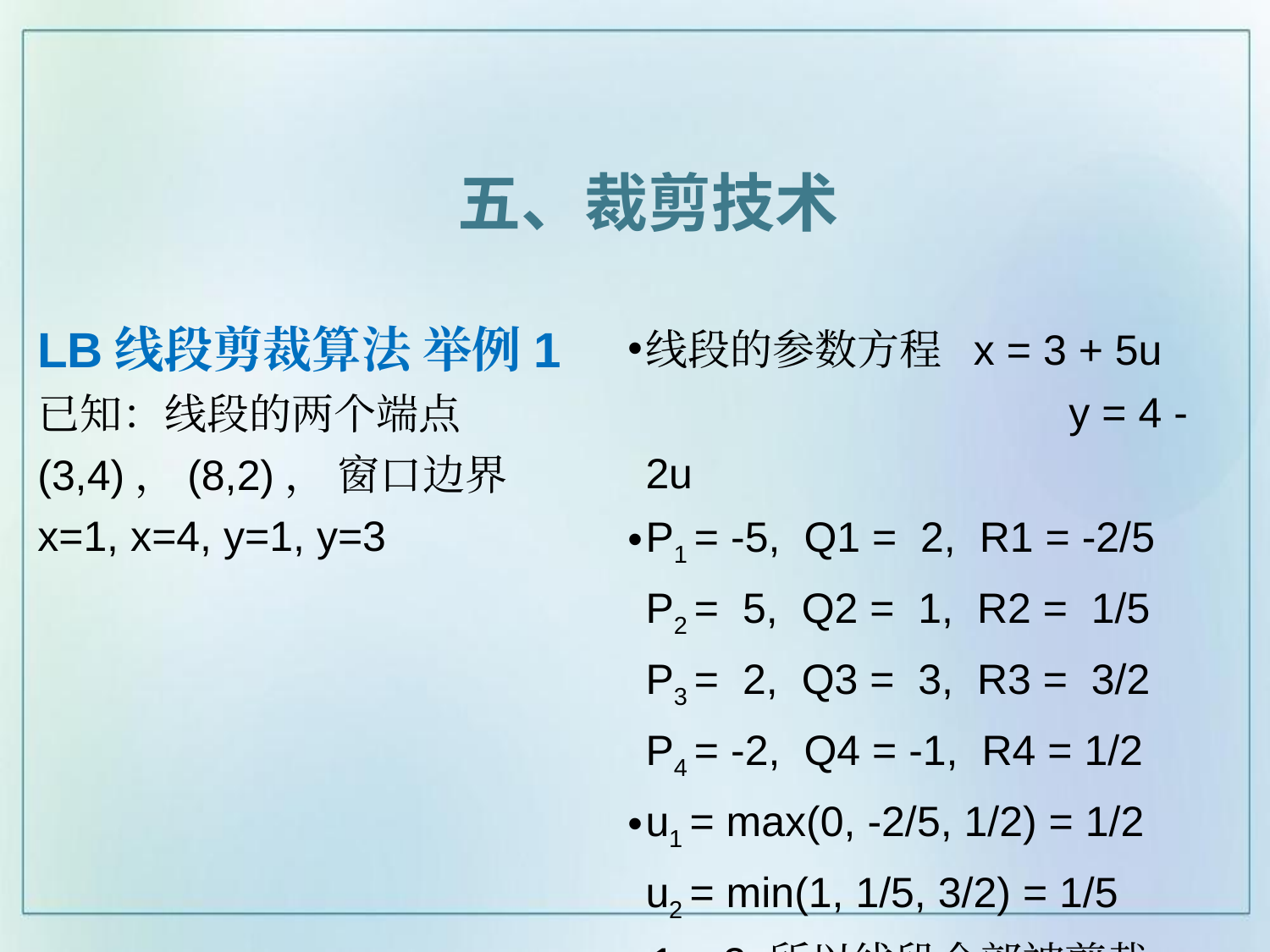

五、裁剪技术
# LB线段剪裁算法 举例1 已知：线段的两个端点(3,4)，(8,2)， 窗口边界x=1, x=4, y=1, y=3
线段的参数方程  x = 3 + 5u
		                         y = 4 - 2u
P1 = -5,  Q1 =  2,  R1 = -2/5
	P2 =  5,  Q2 =  1,  R2 =  1/5
	P3 =  2,  Q3 =  3,  R3 =  3/2
	P4 = -2,  Q4 = -1,  R4 = 1/2
u1 = max(0, -2/5, 1/2) = 1/2
	u2 = min(1, 1/5, 3/2) = 1/5
u1>u2 所以线段全部被剪裁